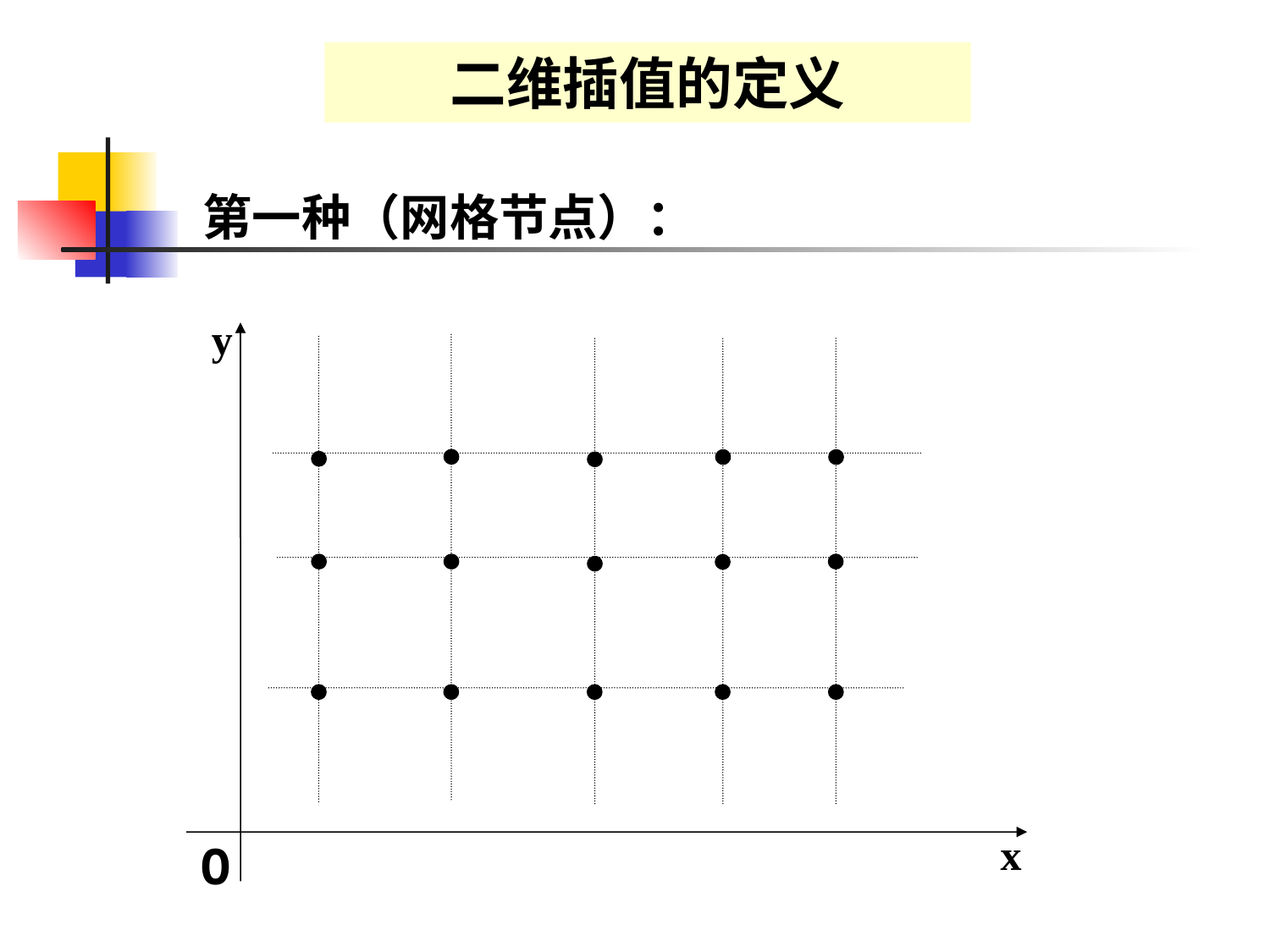

二维插值的定义
第一种（网格节点）：
y

•
•
•
•
•

•
•
•
•
•

•
•
•
•
•

x

O